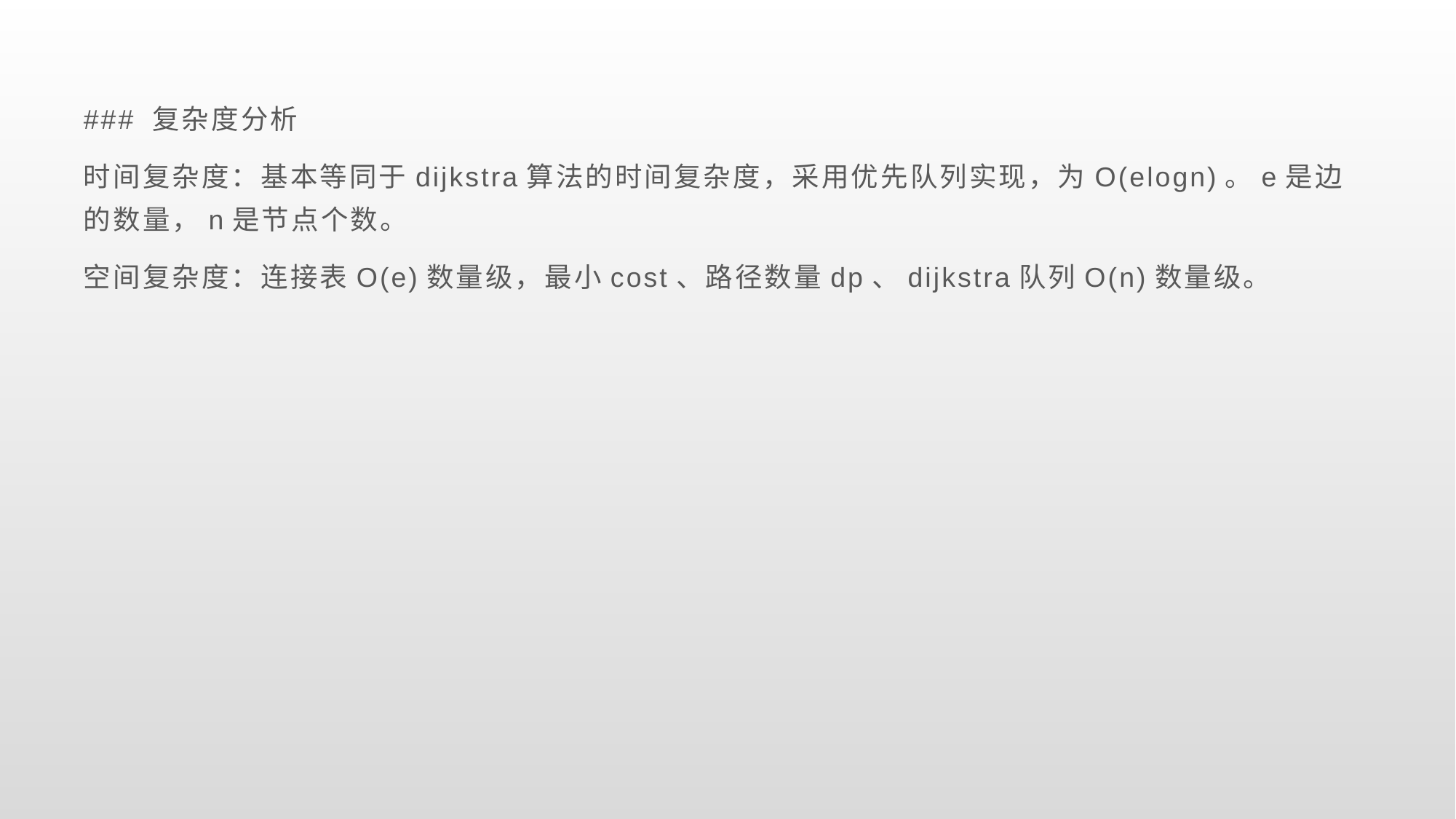

### 复杂度分析
时间复杂度：基本等同于dijkstra算法的时间复杂度，采用优先队列实现，为O(elogn)。e是边的数量，n是节点个数。
空间复杂度：连接表O(e)数量级，最小cost、路径数量dp、dijkstra队列O(n)数量级。